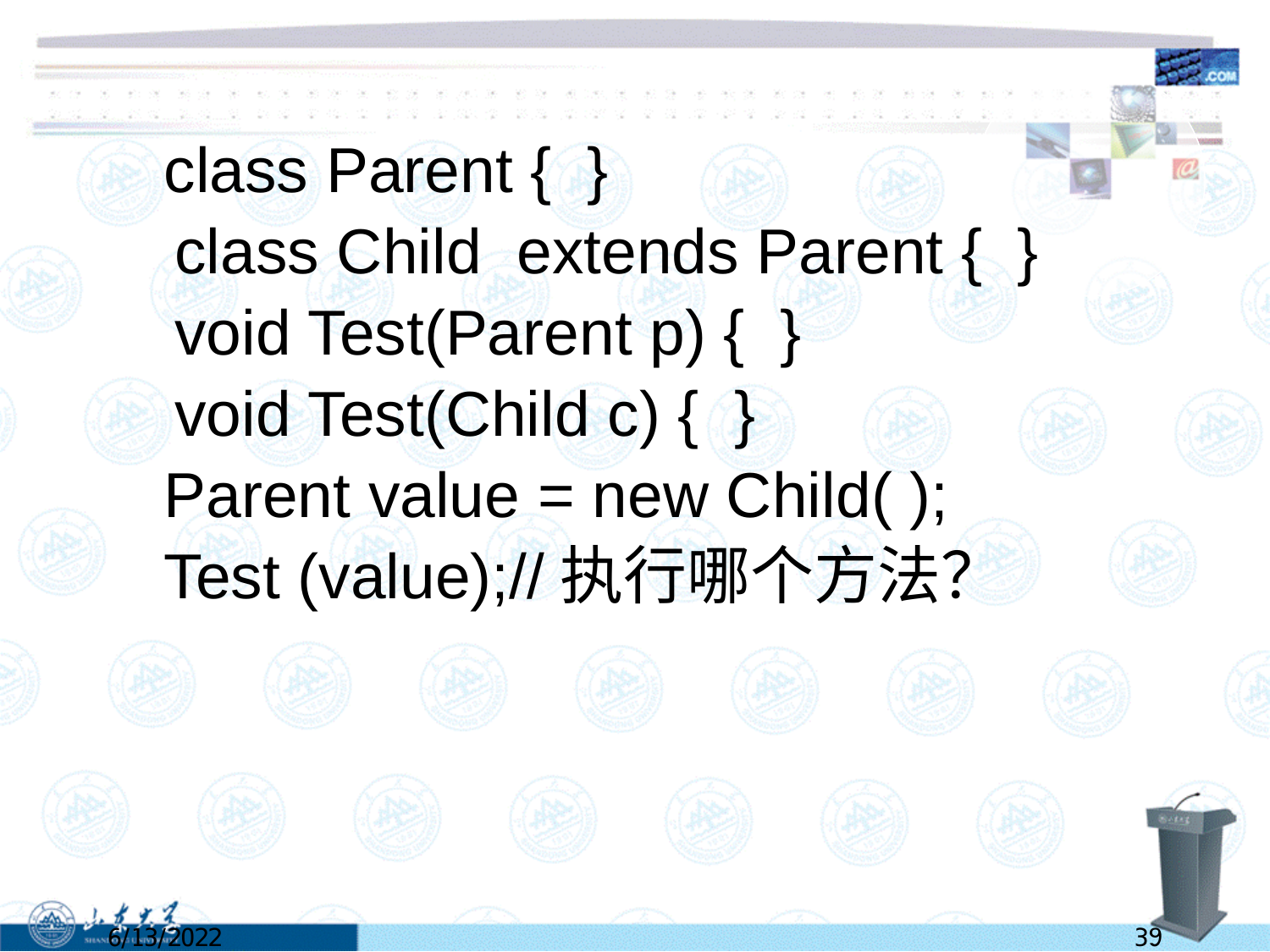

class Parent {  }
	class Child  extends Parent {  }
	void Test(Parent p) {  }
	void Test(Child c) {  }
   Parent value = new Child( );
   Test (value);//执行哪个方法？
6/13/2022
39